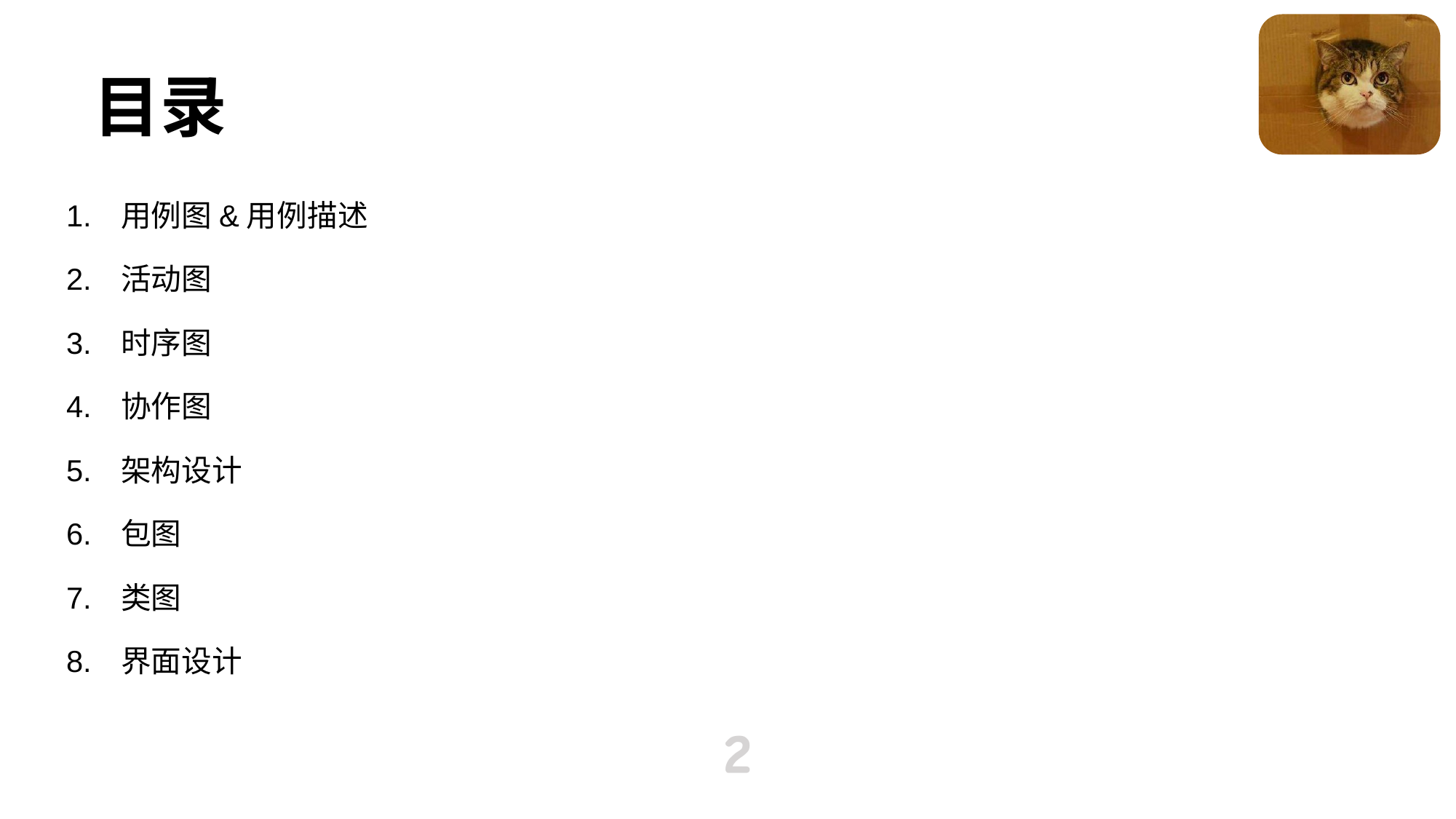

目录
用例图&用例描述
活动图
时序图
协作图
架构设计
包图
类图
界面设计

2